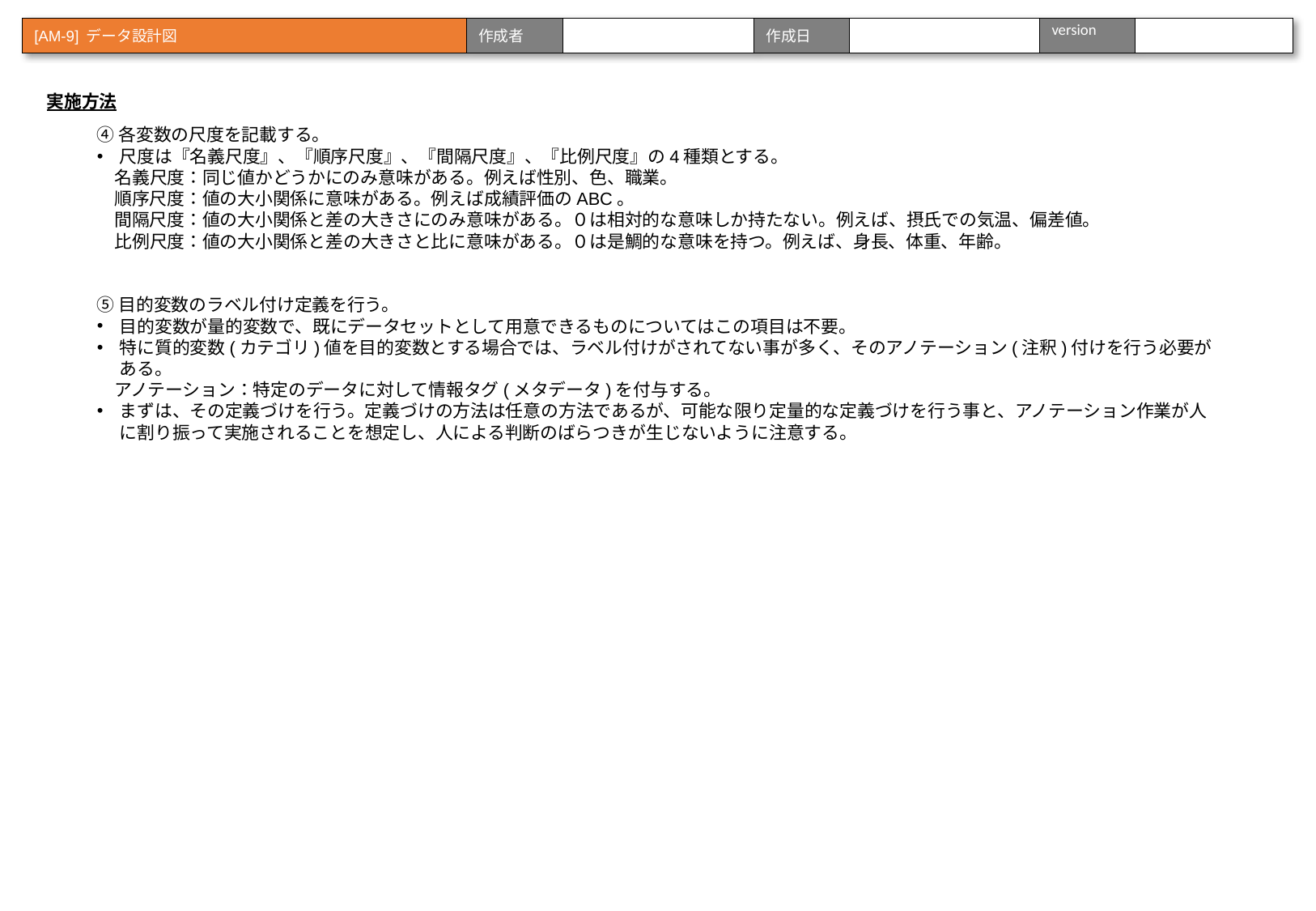

| [AM-9] データ設計図 | 作成者 |  | 作成日 |  | version |  |
| --- | --- | --- | --- | --- | --- | --- |
実施方法
④各変数の尺度を記載する。
尺度は『名義尺度』、『順序尺度』、『間隔尺度』、『比例尺度』の4種類とする。
　名義尺度：同じ値かどうかにのみ意味がある。例えば性別、色、職業。
　順序尺度：値の大小関係に意味がある。例えば成績評価のABC。
　間隔尺度：値の大小関係と差の大きさにのみ意味がある。０は相対的な意味しか持たない。例えば、摂氏での気温、偏差値。
　比例尺度：値の大小関係と差の大きさと比に意味がある。０は是鯛的な意味を持つ。例えば、身長、体重、年齢。

⑤目的変数のラベル付け定義を行う。
目的変数が量的変数で、既にデータセットとして用意できるものについてはこの項目は不要。
特に質的変数(カテゴリ)値を目的変数とする場合では、ラベル付けがされてない事が多く、そのアノテーション(注釈)付けを行う必要がある。
　アノテーション：特定のデータに対して情報タグ(メタデータ)を付与する。
まずは、その定義づけを行う。定義づけの方法は任意の方法であるが、可能な限り定量的な定義づけを行う事と、アノテーション作業が人に割り振って実施されることを想定し、人による判断のばらつきが生じないように注意する。